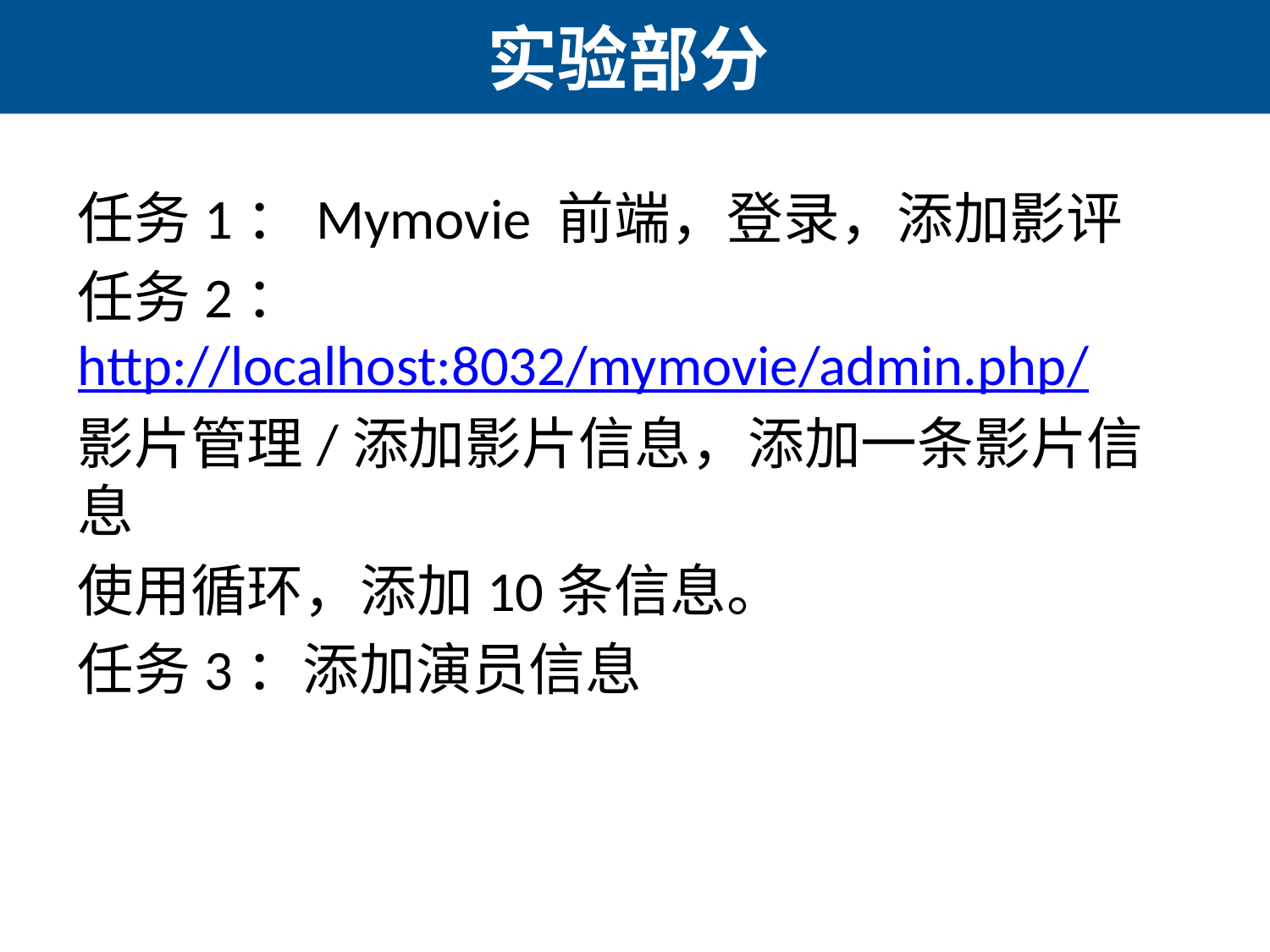

# 实验部分
任务1：Mymovie 前端，登录，添加影评
任务2：http://localhost:8032/mymovie/admin.php/
影片管理/添加影片信息，添加一条影片信息
使用循环，添加10条信息。
任务3：添加演员信息